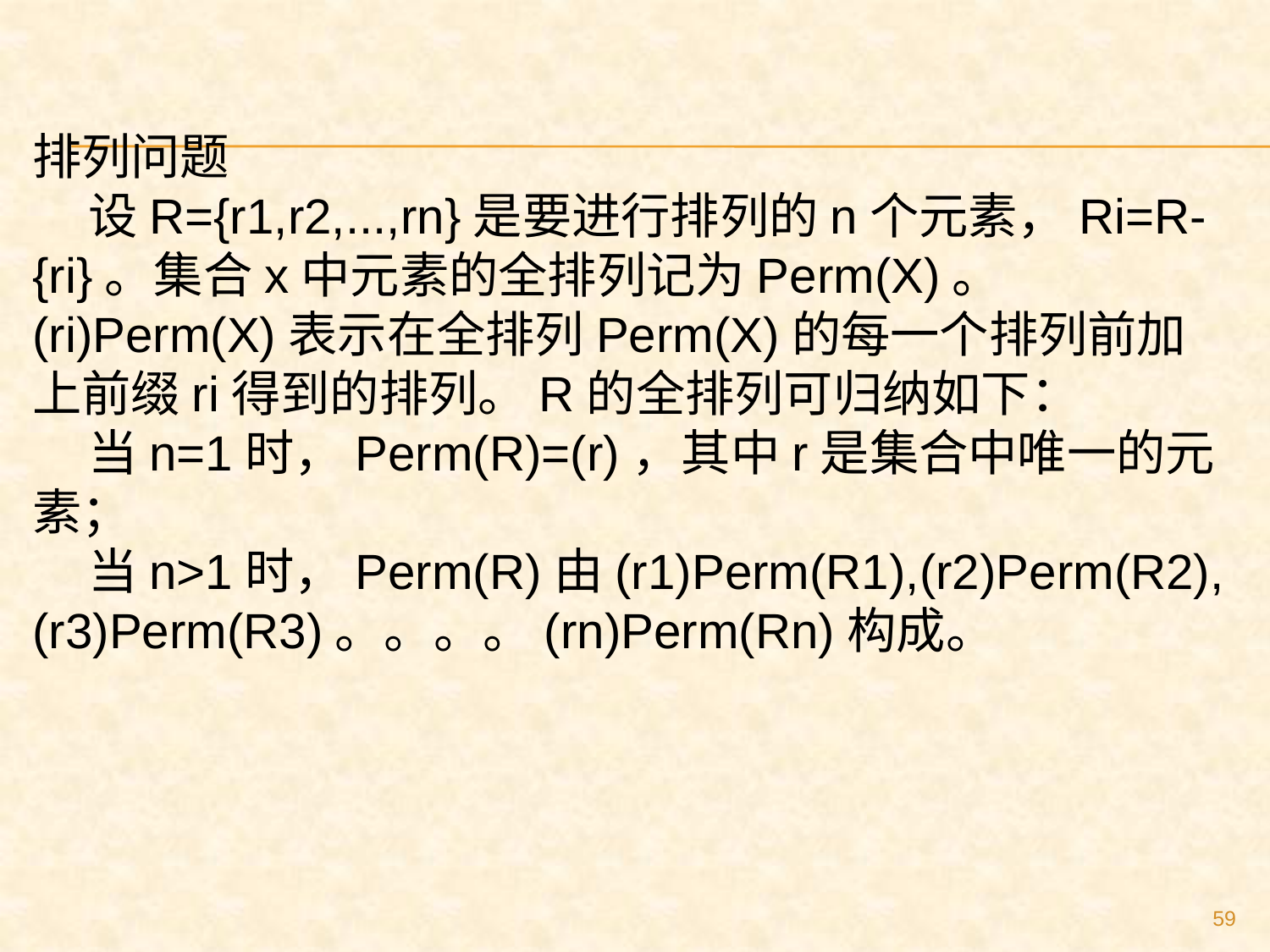

排列问题
    设R={r1,r2,...,rn}是要进行排列的n个元素，Ri=R-{ri}。集合x中元素的全排列记为Perm(X)。(ri)Perm(X)表示在全排列Perm(X)的每一个排列前加上前缀ri得到的排列。R的全排列可归纳如下：
    当n=1时，Perm(R)=(r)，其中r是集合中唯一的元素；
    当n>1时，Perm(R)由(r1)Perm(R1),(r2)Perm(R2),(r3)Perm(R3)。。。。(rn)Perm(Rn)构成。
59